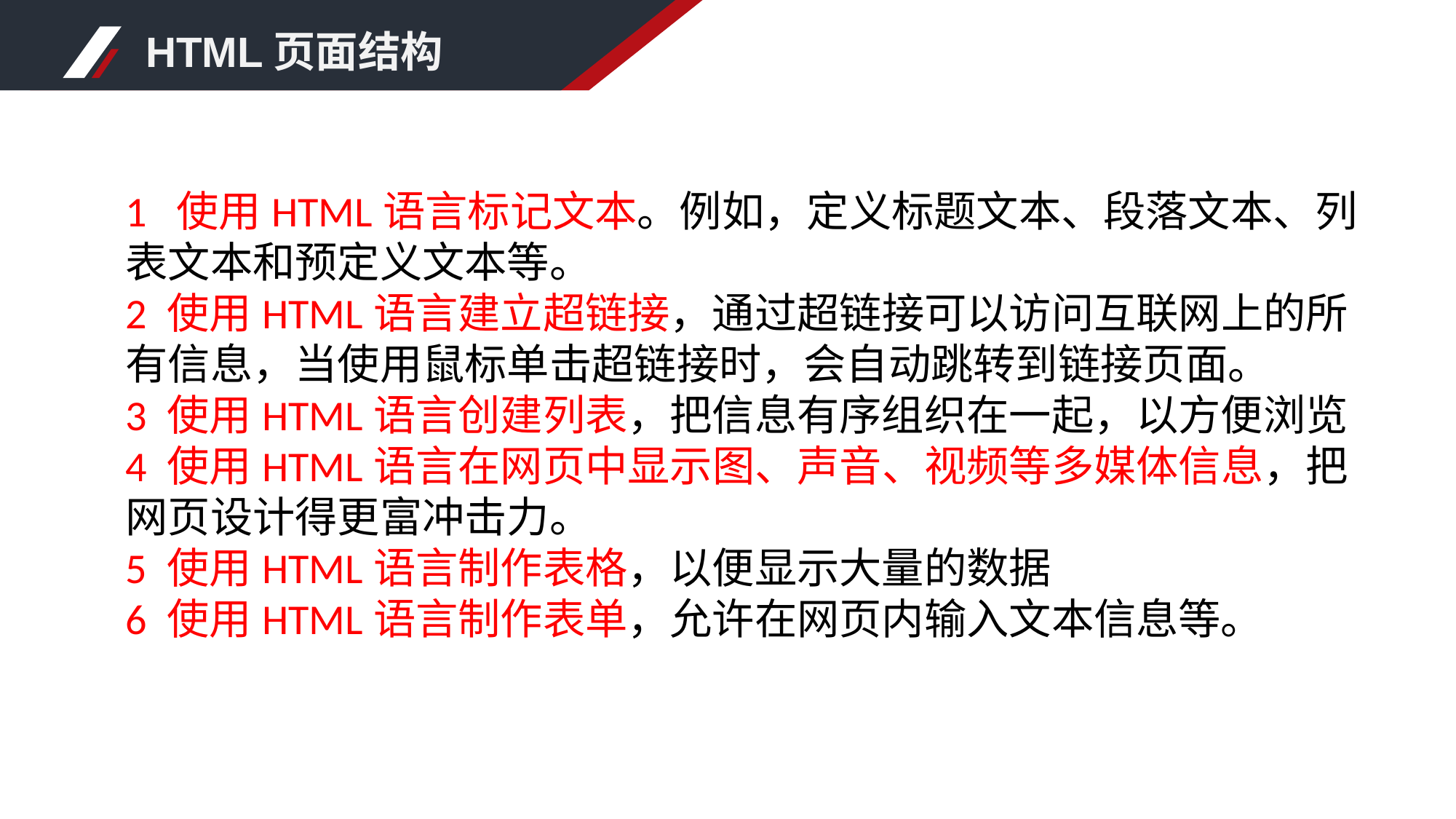

HTML页面结构
1  使用HTML语言标记文本。例如，定义标题文本、段落文本、列表文本和预定义文本等。
2 使用HTML语言建立超链接，通过超链接可以访问互联网上的所有信息，当使用鼠标单击超链接时，会自动跳转到链接页面。
3 使用HTML语言创建列表，把信息有序组织在一起，以方便浏览
4 使用HTML语言在网页中显示图、声音、视频等多媒体信息，把网页设计得更富冲击力。
5 使用HTML语言制作表格，以便显示大量的数据
6 使用HTML语言制作表单，允许在网页内输入文本信息等。